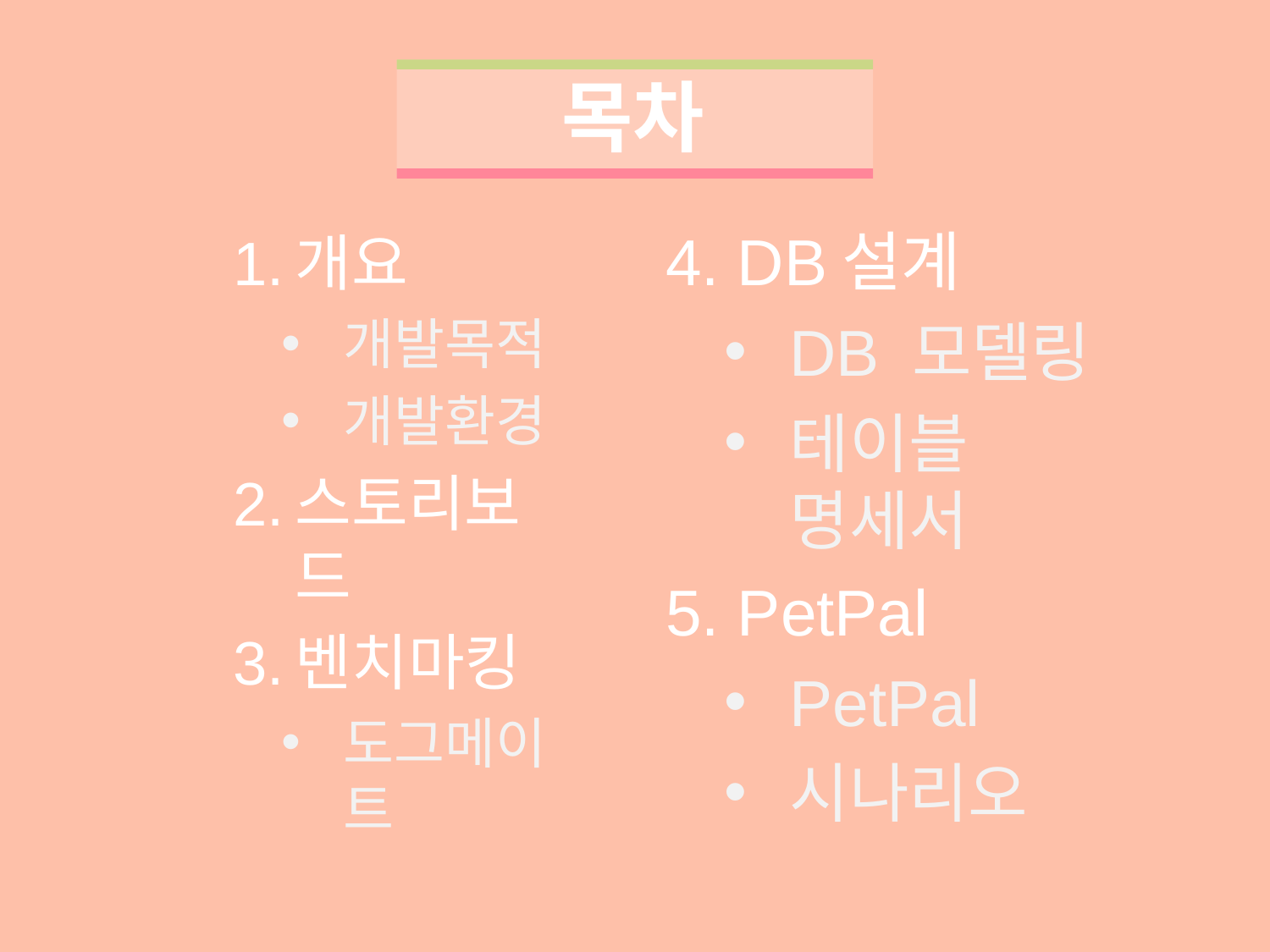

# 목차

4. DB설계
DB 모델링
테이블 명세서
5. PetPal
PetPal
시나리오
개요
개발목적
개발환경
스토리보드
벤치마킹
도그메이트